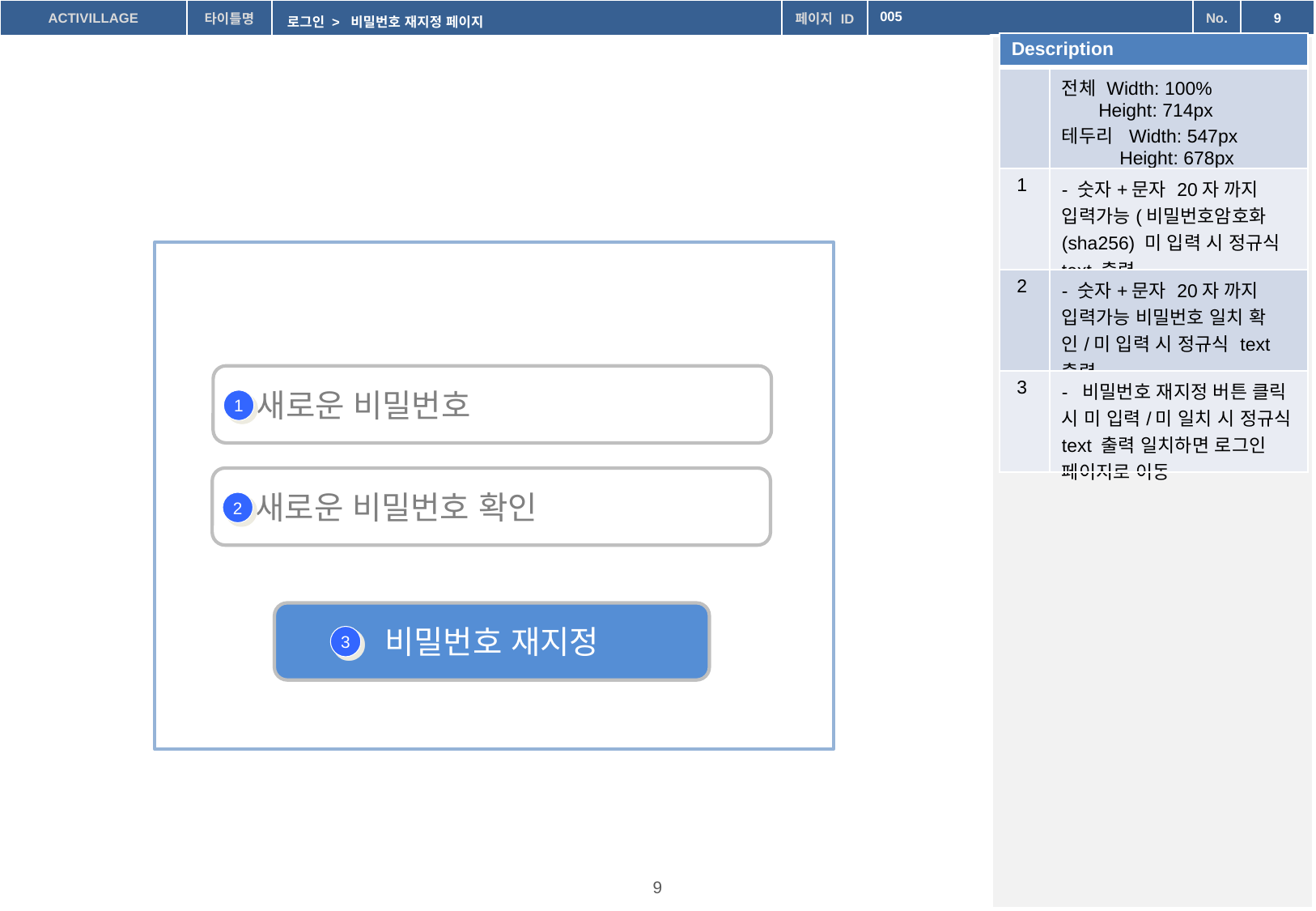

005
로그인 >  비밀번호 재지정 페이지
| Description |  |
| --- | --- |
|  | 전체 Width: 100% Height: 714px 테두리 Width: 547px Height: 678px |
| 1 | - 숫자+문자 20자 까지 입력가능(비밀번호암호화(sha256) 미 입력 시 정규식 text 출력 |
| 2 | - 숫자+문자 20자 까지 입력가능 비밀번호 일치 확인/미 입력 시 정규식 text 출력 |
| 3 | - 비밀번호 재지정 버튼 클릭 시 미 입력/미 일치 시 정규식 text 출력 일치하면 로그인 페이지로 이동 |

새로운 비밀번호
1

새로운 비밀번호 확인
2
비밀번호 재지정
3